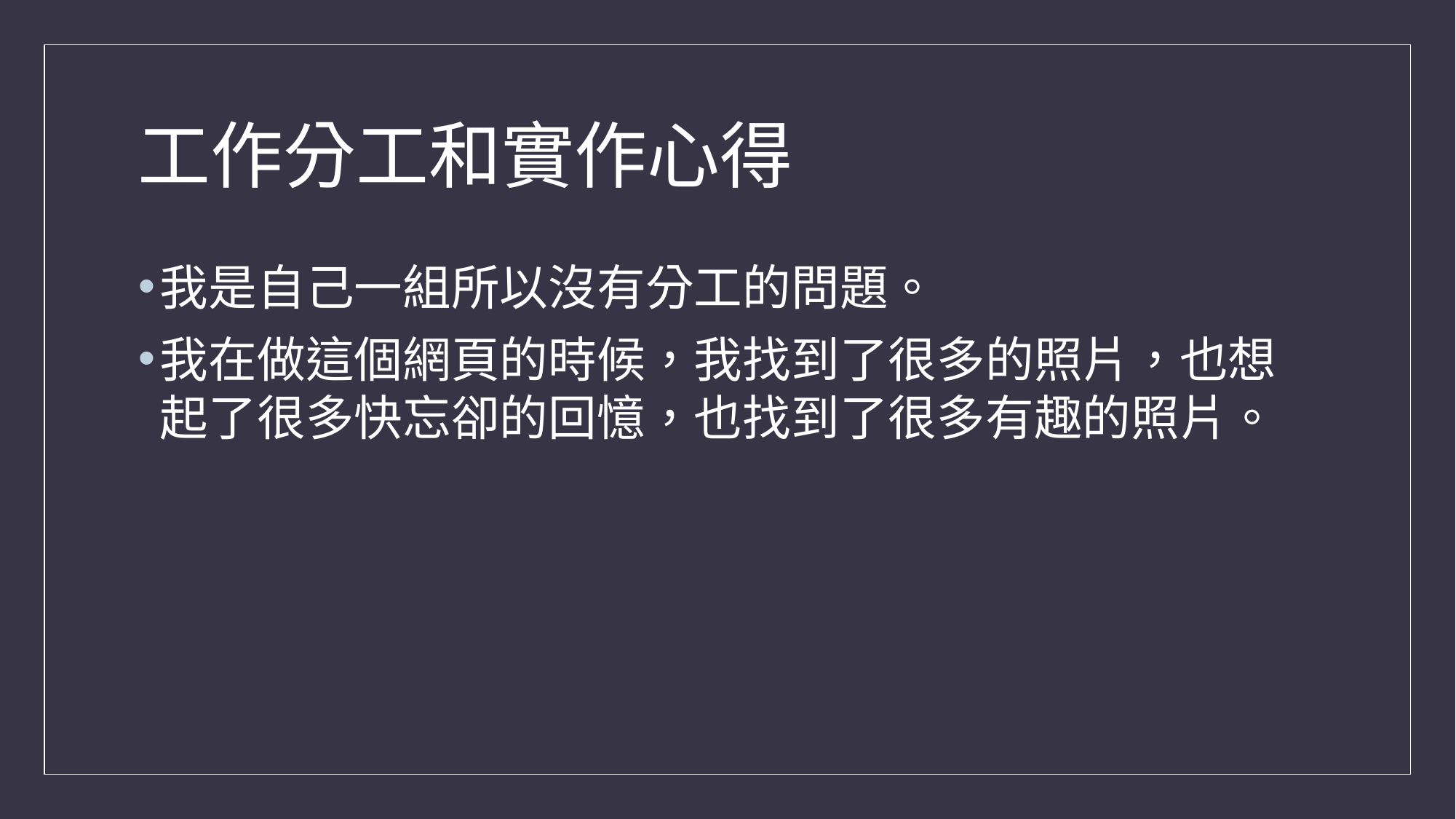

# 工作分工和實作心得
我是自己一組所以沒有分工的問題。
我在做這個網頁的時候，我找到了很多的照片，也想起了很多快忘卻的回憶，也找到了很多有趣的照片。